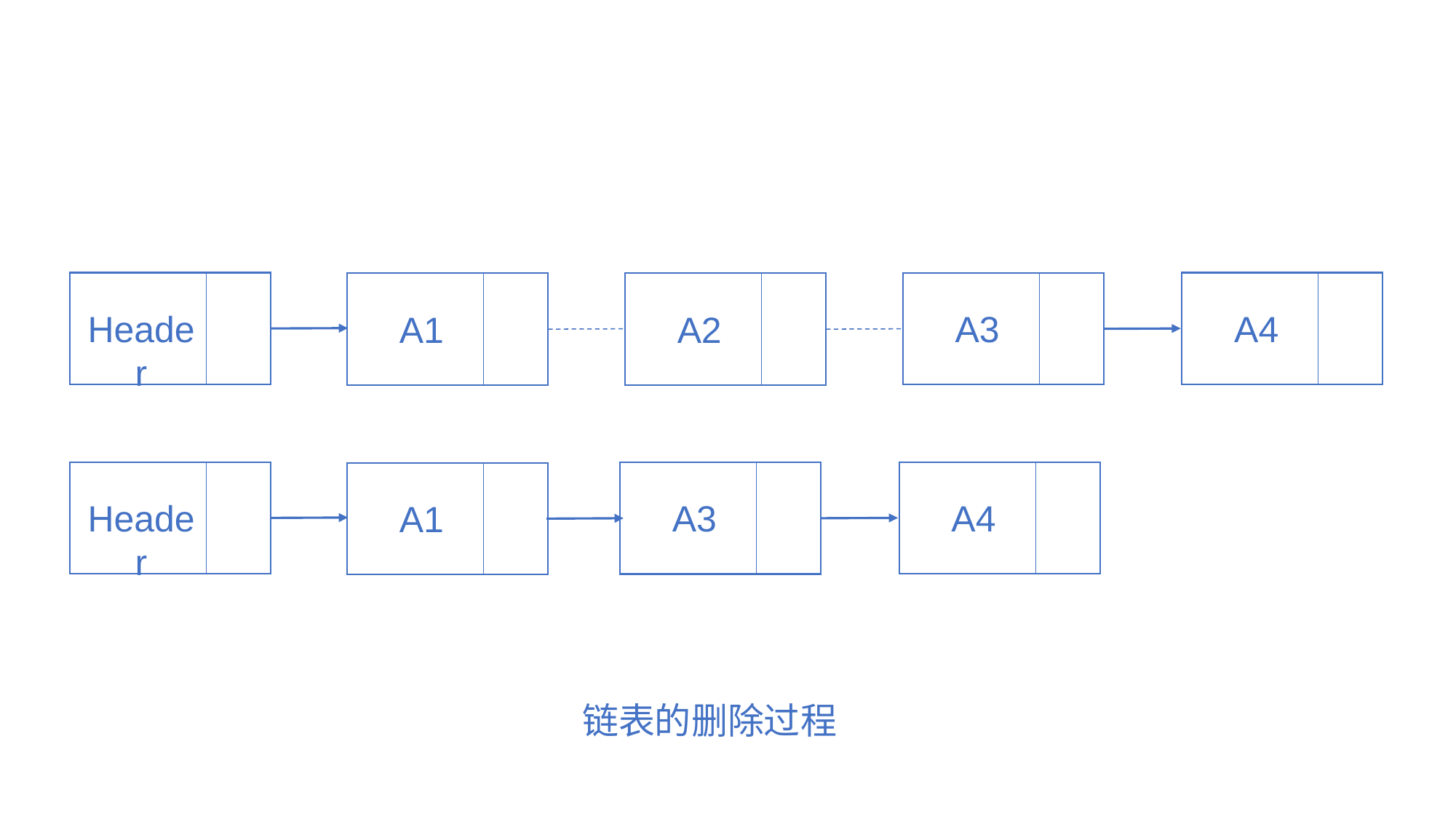

Header
A4
A3
A1
A2

Header
A4
A3
A1
链表的删除过程